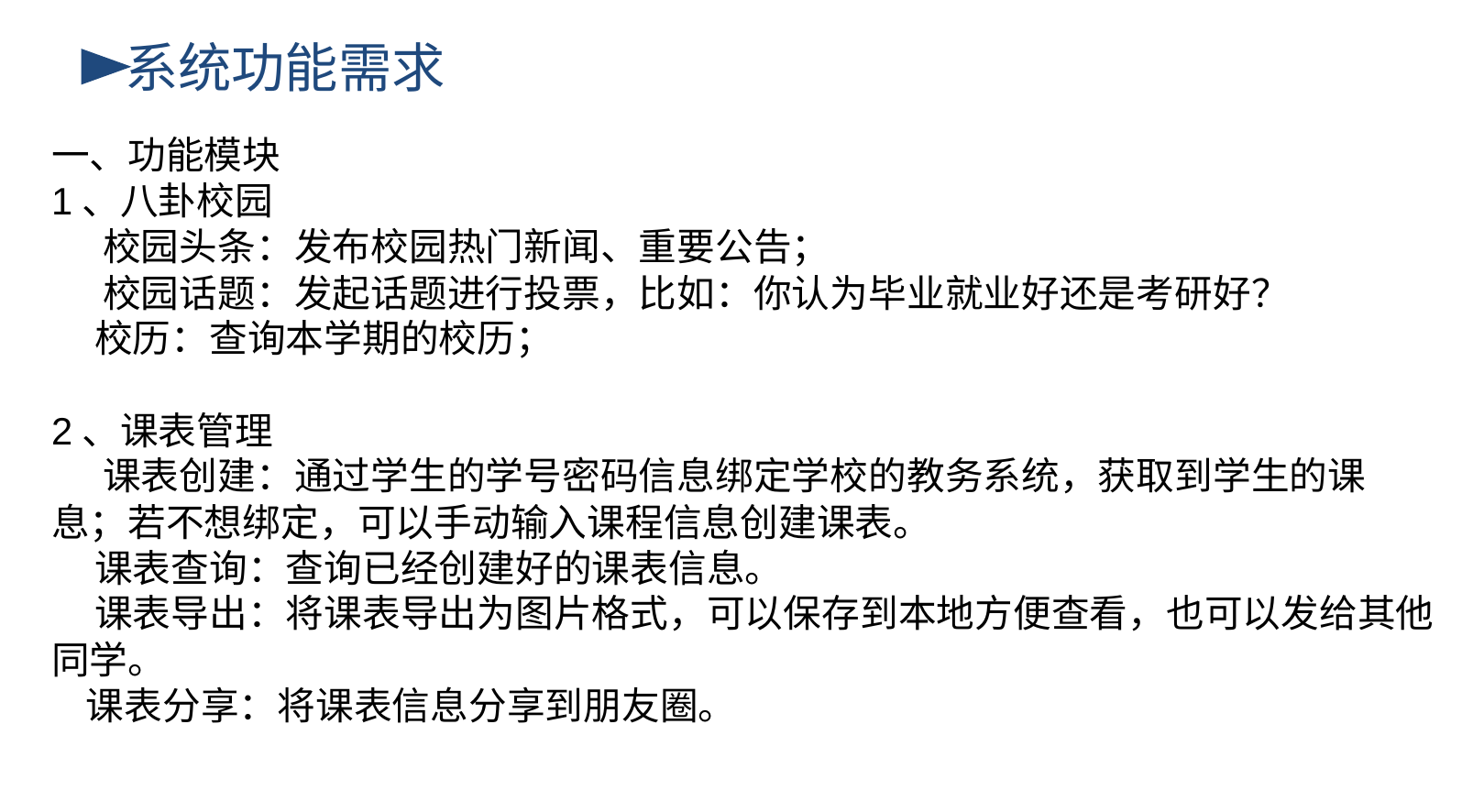

系统功能需求

一、功能模块
1、八卦校园
     校园头条：发布校园热门新闻、重要公告；
     校园话题：发起话题进行投票，比如：你认为毕业就业好还是考研好？
    校历：查询本学期的校历；

2、课表管理
     课表创建：通过学生的学号密码信息绑定学校的教务系统，获取到学生的课息；若不想绑定，可以手动输入课程信息创建课表。
    课表查询：查询已经创建好的课表信息。
    课表导出：将课表导出为图片格式，可以保存到本地方便查看，也可以发给其他同学。
   课表分享：将课表信息分享到朋友圈。